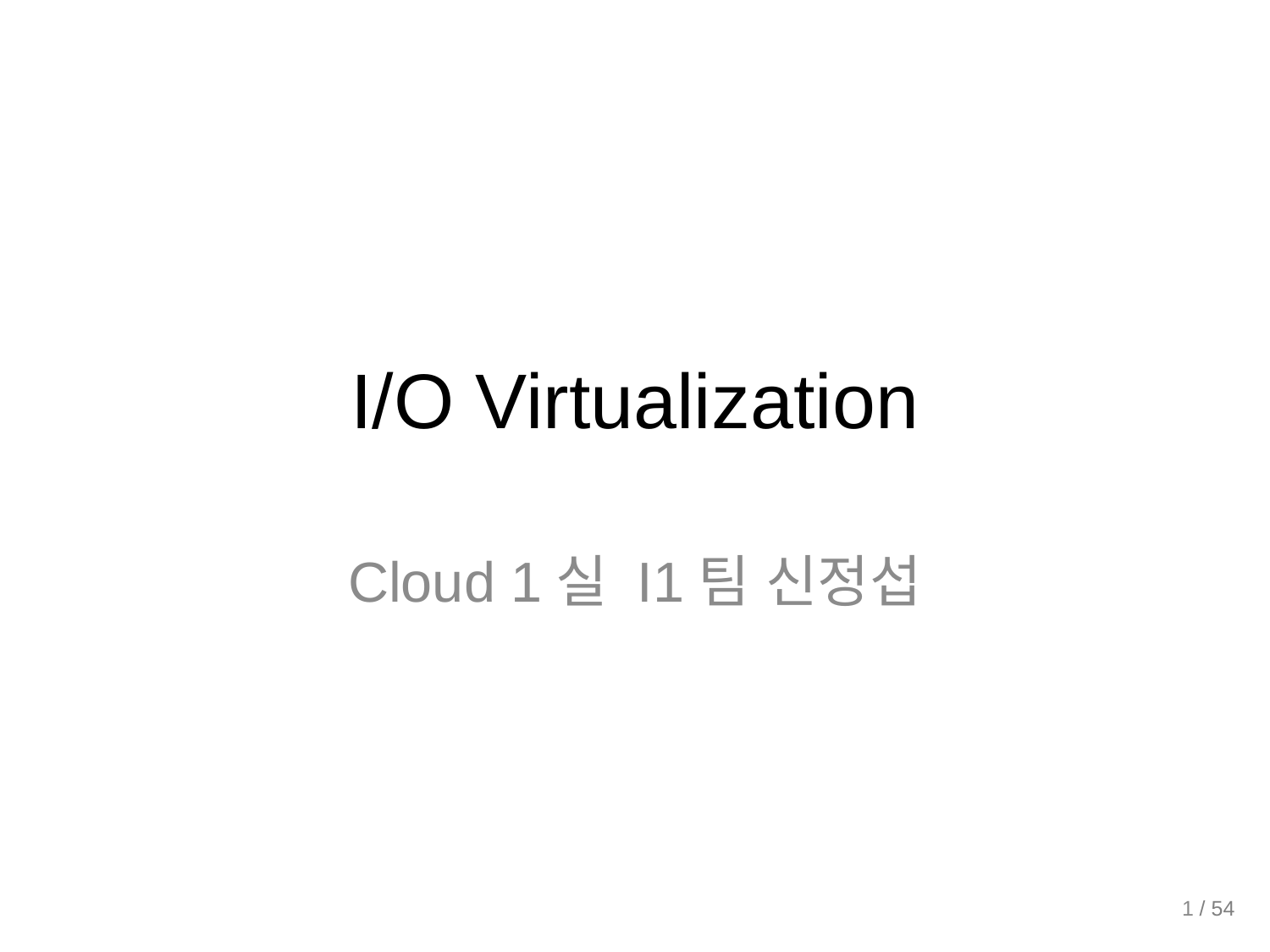

# I/O Virtualization
Cloud 1실 I1팀 신정섭
1